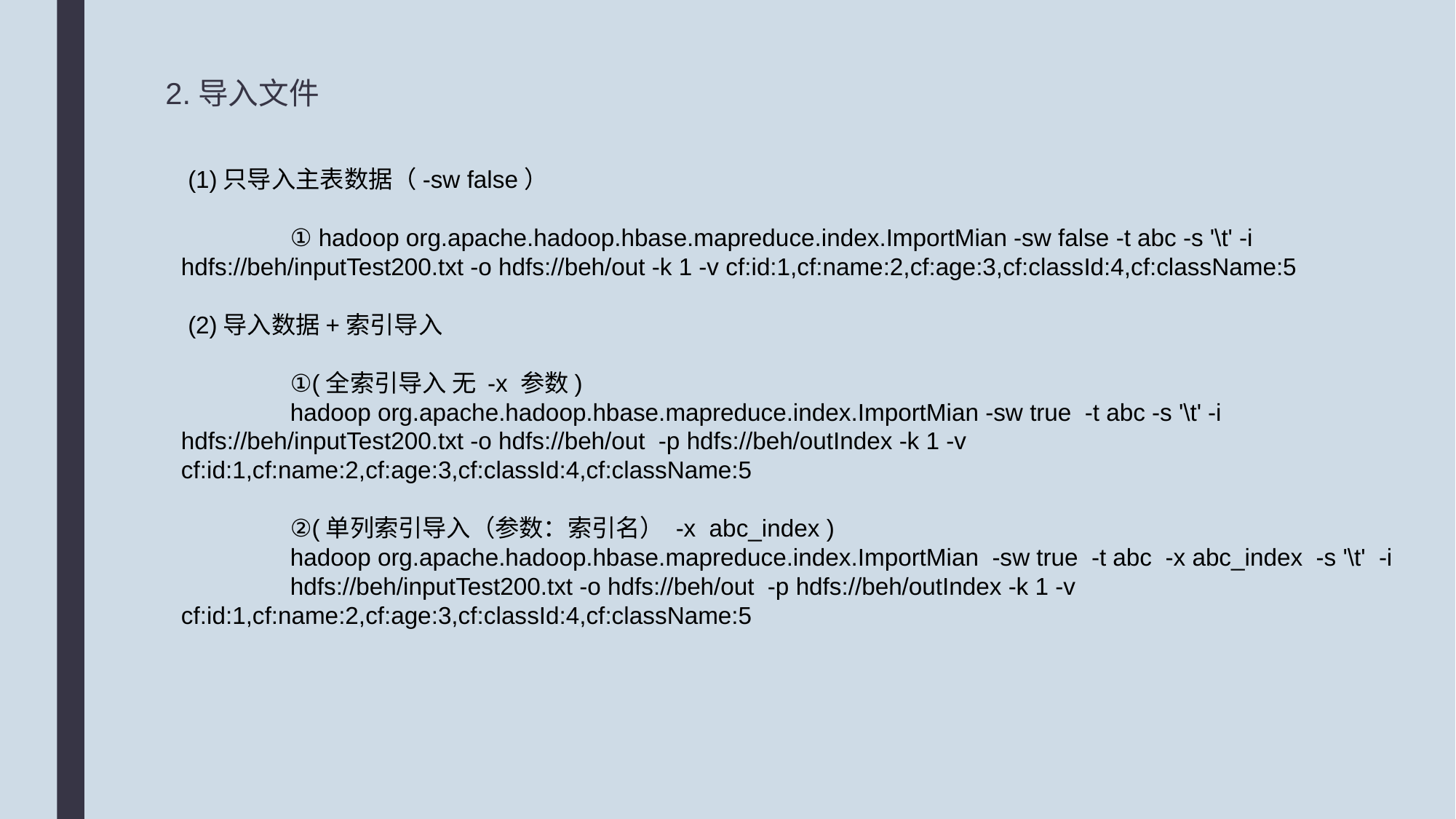

2.导入文件

 (1)只导入主表数据（-sw false）

	① hadoop org.apache.hadoop.hbase.mapreduce.index.ImportMian -sw false -t abc -s '\t' -i 	hdfs://beh/inputTest200.txt -o hdfs://beh/out -k 1 -v cf:id:1,cf:name:2,cf:age:3,cf:classId:4,cf:className:5

 (2)导入数据+索引导入

	①(全索引导入 无 -x 参数)
	hadoop org.apache.hadoop.hbase.mapreduce.index.ImportMian -sw true  -t abc -s '\t' -i 	hdfs://beh/inputTest200.txt -o hdfs://beh/out  -p hdfs://beh/outIndex -k 1 -v 	cf:id:1,cf:name:2,cf:age:3,cf:classId:4,cf:className:5

	②(单列索引导入（参数：索引名） -x  abc_index )
	hadoop org.apache.hadoop.hbase.mapreduce.index.ImportMian  -sw true  -t abc  -x abc_index  -s '\t'  -i 	hdfs://beh/inputTest200.txt -o hdfs://beh/out  -p hdfs://beh/outIndex -k 1 -v 	cf:id:1,cf:name:2,cf:age:3,cf:classId:4,cf:className:5